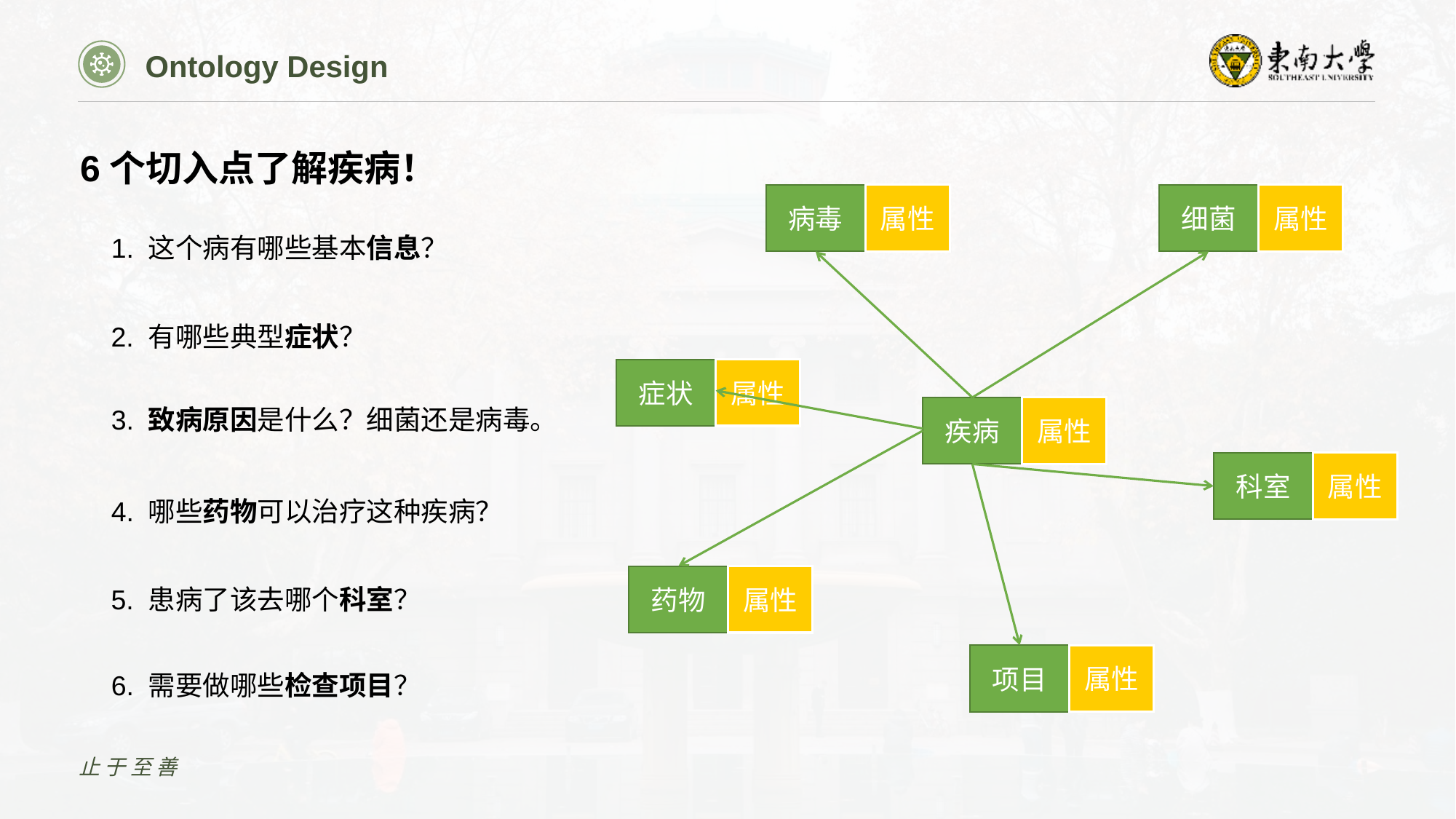

Ontology Design
6个切入点了解疾病！
病毒
属性
细菌
属性
1. 这个病有哪些基本信息？
2. 有哪些典型症状？
症状
属性
3. 致病原因是什么？细菌还是病毒。
疾病
属性
科室
属性
4. 哪些药物可以治疗这种疾病？
药物
属性
5. 患病了该去哪个科室？
项目
属性
6. 需要做哪些检查项目？
止于至善
9